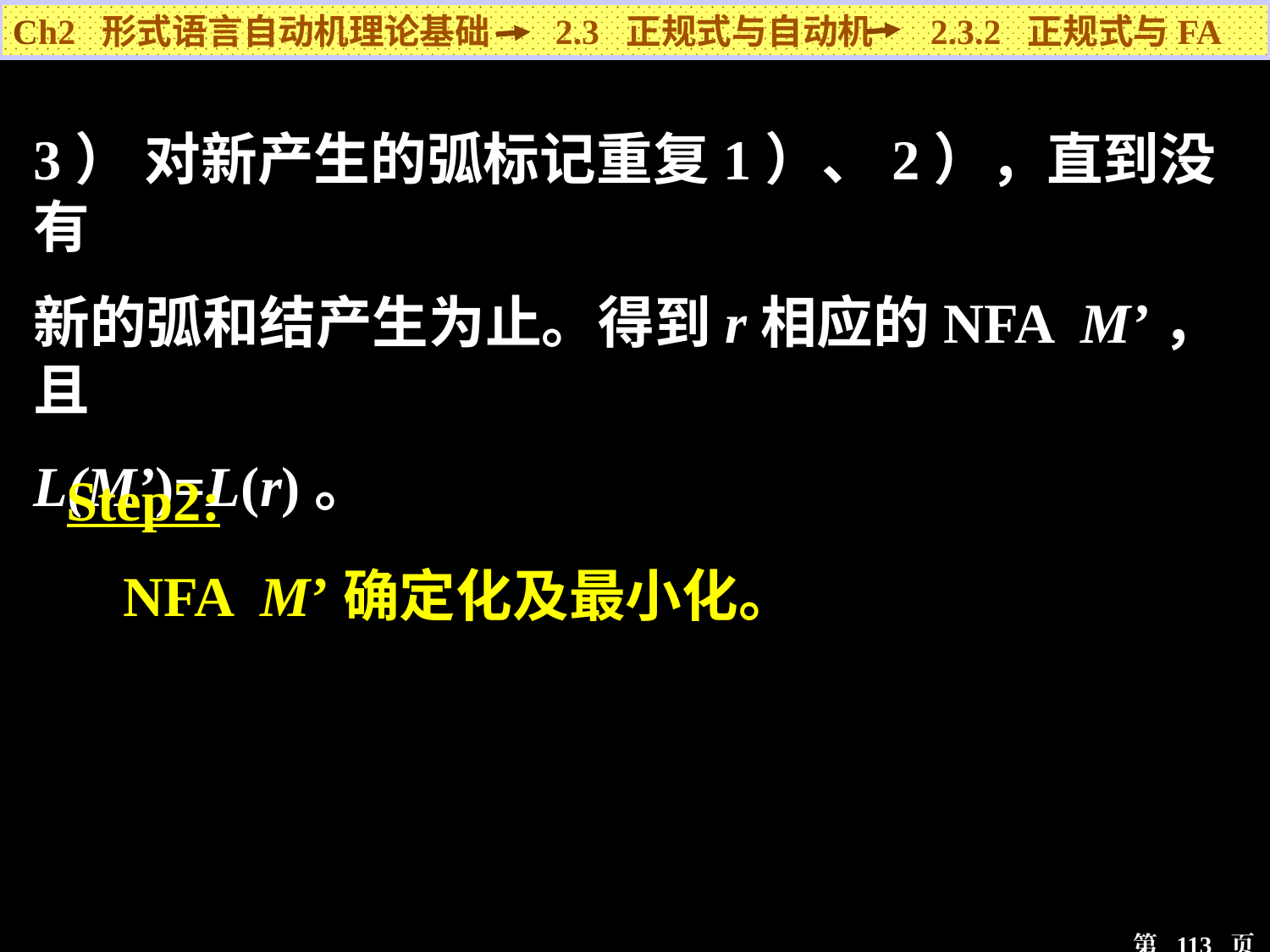

Ch2  形式语言自动机理论基础       2.3  正规式与自动机      2.3.2  正规式与FA

3） 对新产生的弧标记重复1）、2），直到没有
新的弧和结产生为止。得到r相应的NFA  M’，且
L(M’)=L(r)。
Step2:
    NFA  M’确定化及最小化。